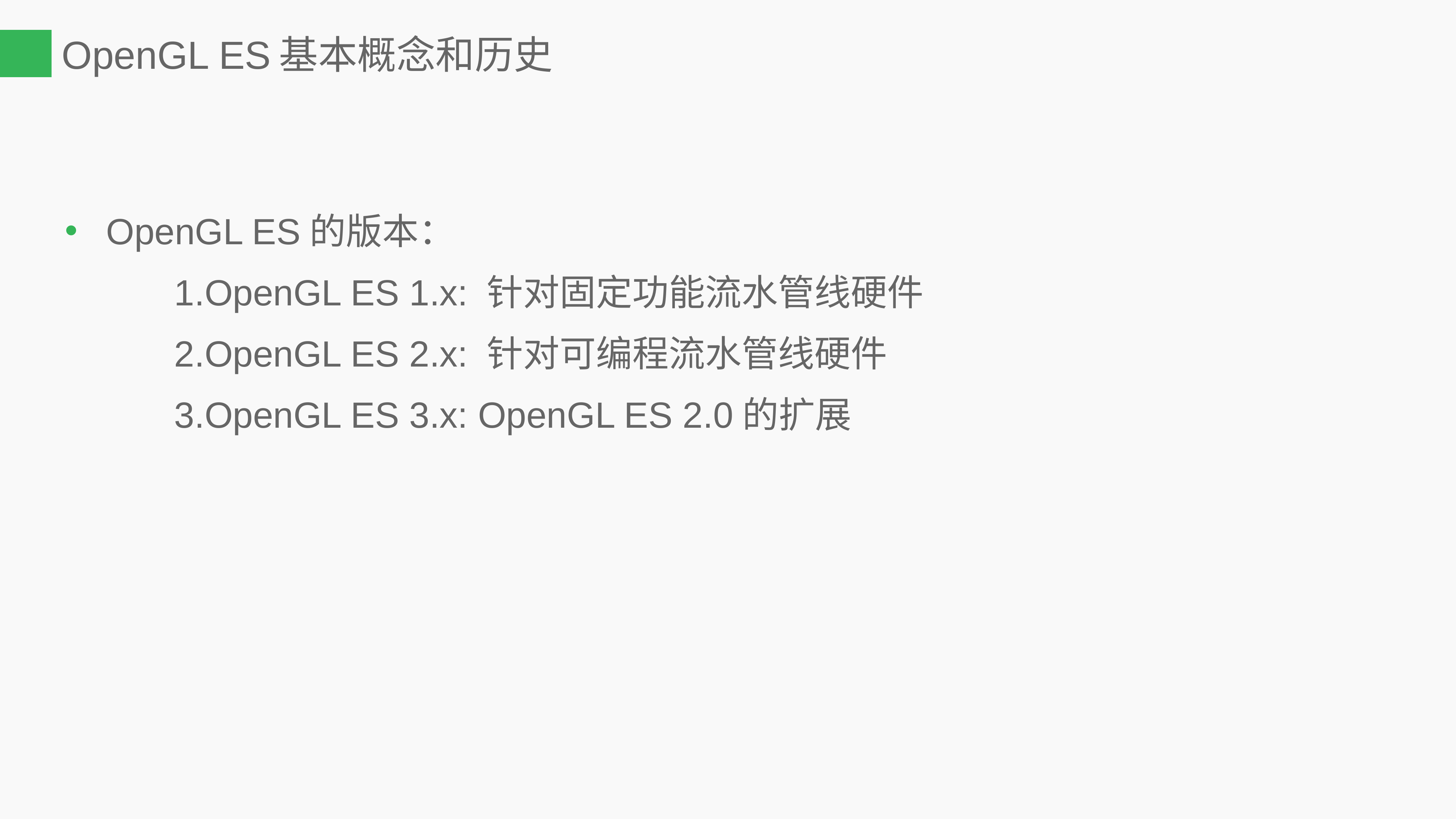

# OpenGL ES基本概念和历史
OpenGL ES的版本：
OpenGL ES 1.x: 针对固定功能流水管线硬件
OpenGL ES 2.x: 针对可编程流水管线硬件
OpenGL ES 3.x: OpenGL ES 2.0的扩展